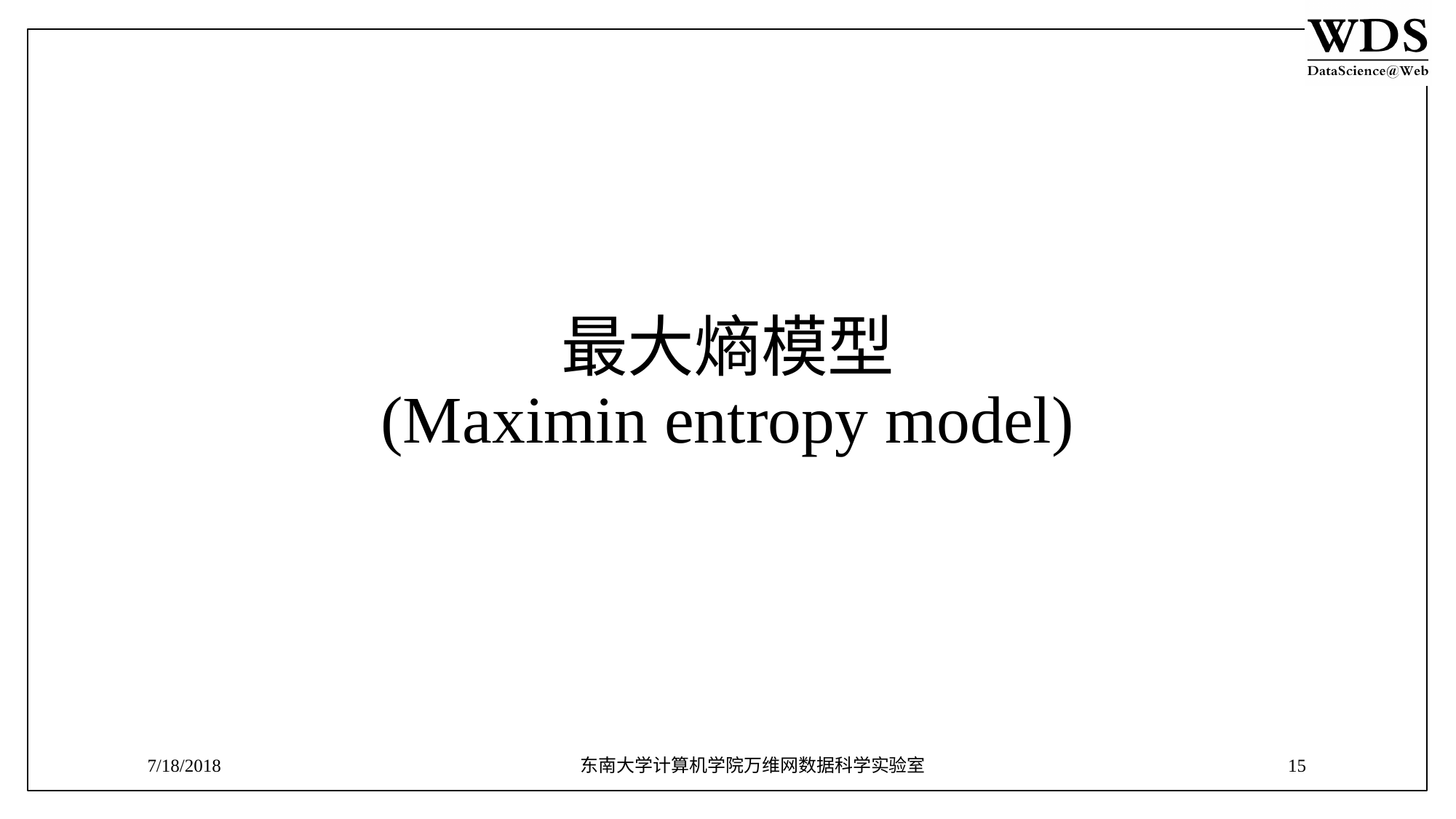

# 最大熵模型 (Maximin entropy model)
7/18/2018
东南大学计算机学院万维网数据科学实验室
15